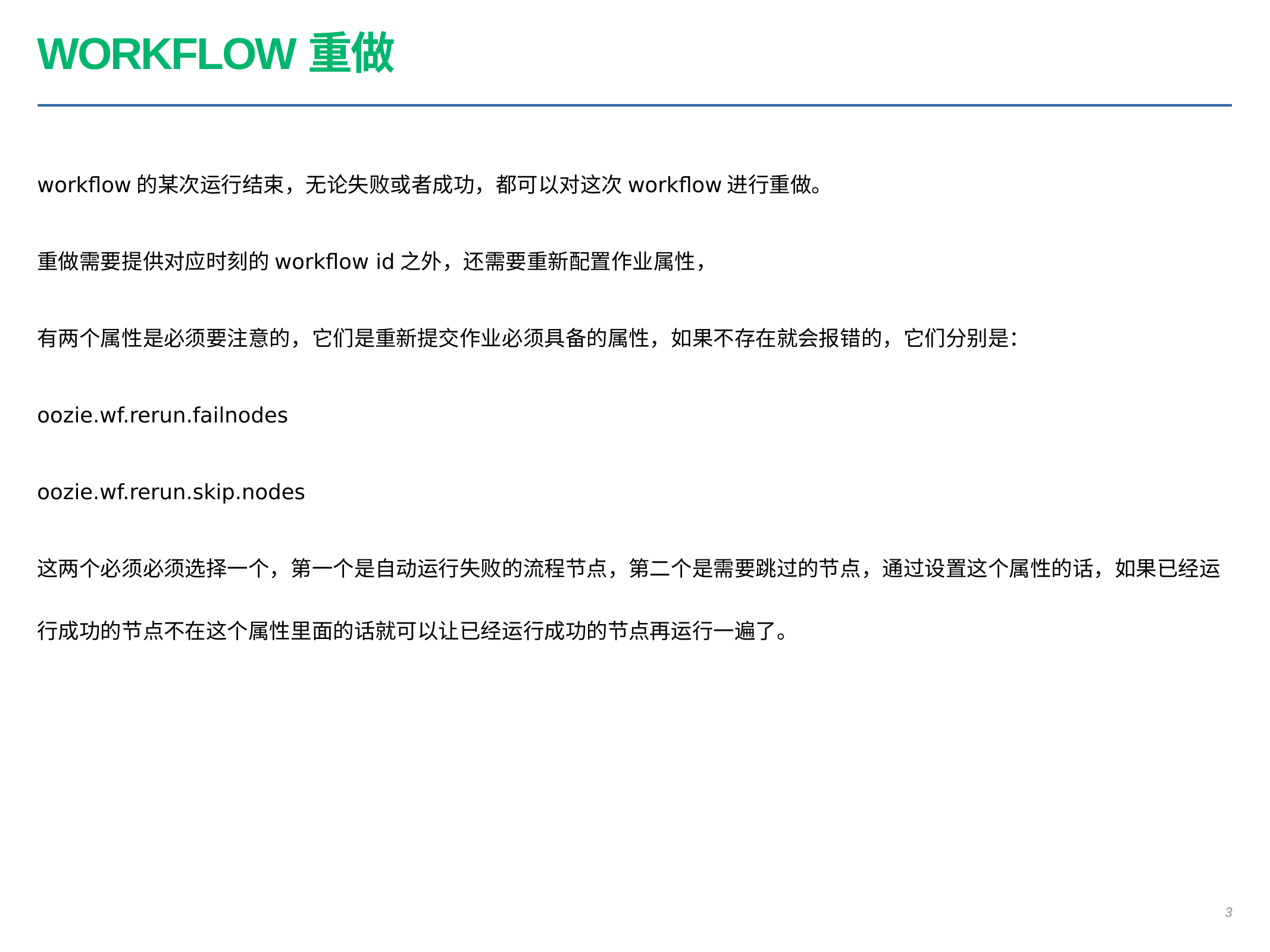

# workflow重做
workflow的某次运行结束，无论失败或者成功，都可以对这次workflow进行重做。
重做需要提供对应时刻的workflow id之外，还需要重新配置作业属性，
有两个属性是必须要注意的，它们是重新提交作业必须具备的属性，如果不存在就会报错的，它们分别是：
oozie.wf.rerun.failnodes
oozie.wf.rerun.skip.nodes
这两个必须必须选择一个，第一个是自动运行失败的流程节点，第二个是需要跳过的节点，通过设置这个属性的话，如果已经运行成功的节点不在这个属性里面的话就可以让已经运行成功的节点再运行一遍了。
3